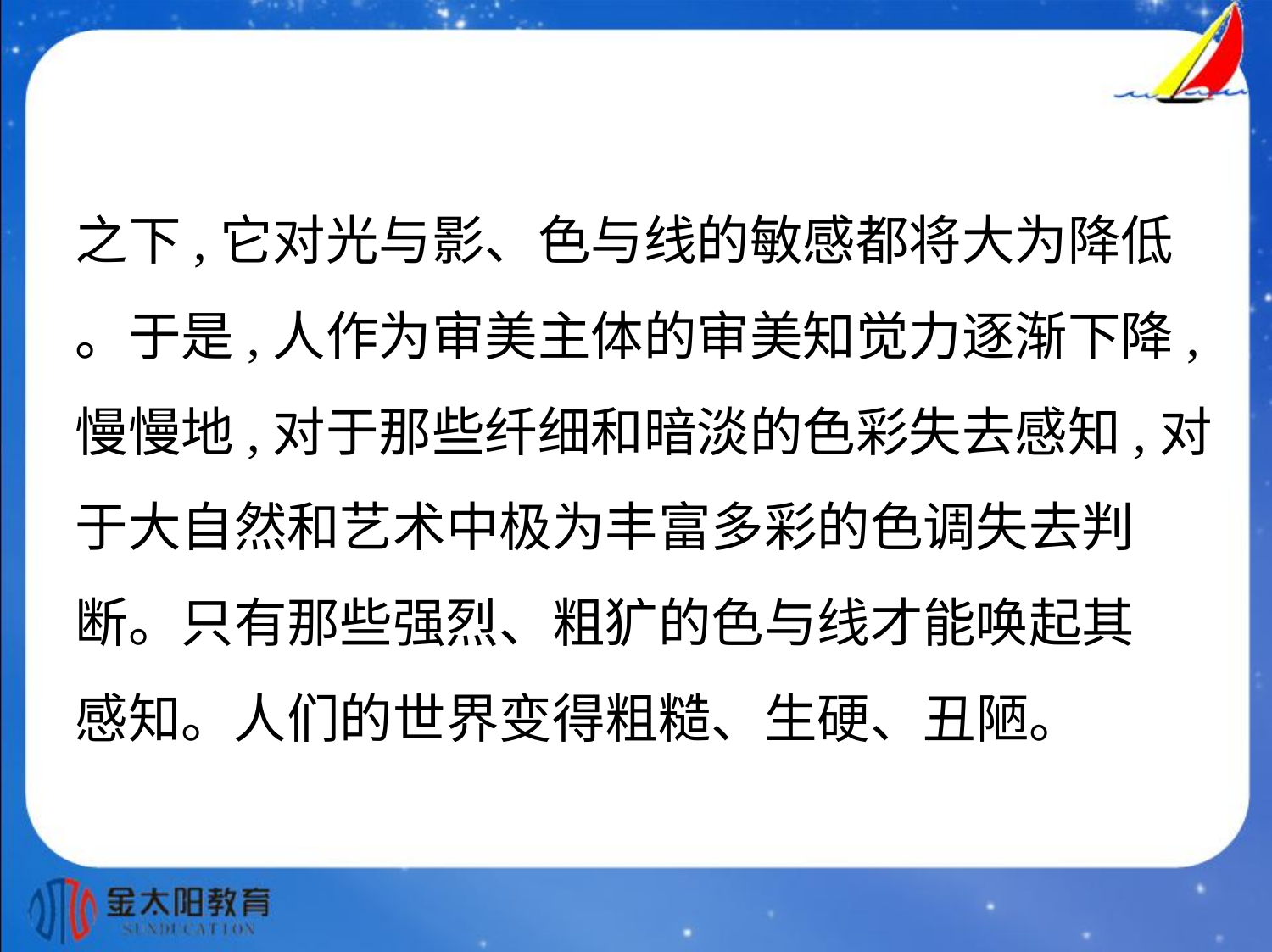

之下,它对光与影、色与线的敏感都将大为降低
。于是,人作为审美主体的审美知觉力逐渐下降,
慢慢地,对于那些纤细和暗淡的色彩失去感知,对
于大自然和艺术中极为丰富多彩的色调失去判
断。只有那些强烈、粗犷的色与线才能唤起其
感知。人们的世界变得粗糙、生硬、丑陋。